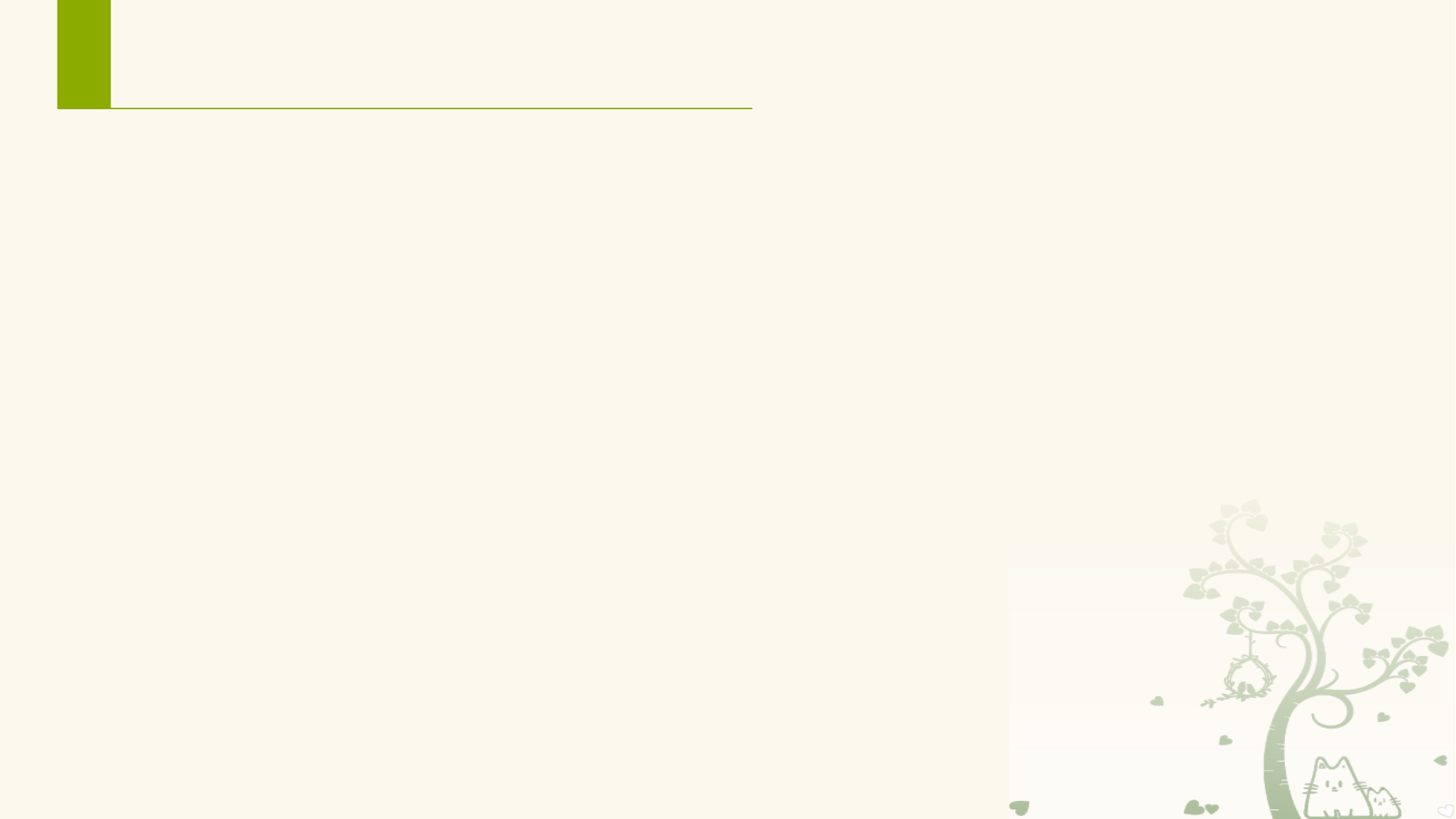

# 2. Android 历史版本
Android 10.0 ， Android Q
2019年9月发布正式版，首次不用甜品来命名
新特性：全面屏手势、黑暗模式、隐私增强、运营商锁定、面部识别、降级应用程序更新……
Android 11.0，Android R
2020年9发布正式版
新特性：隐私和权限改进、聊天泡泡、内置的录屏工具、适配不同的机型（如折叠屏）、支持5G……
Android 12.0
2021年8月，Beta 4版本
性能、电池续航时间、安全性和隐私性……
https://developer.android.google.cn/ 可以查到最新的开发者版本信息